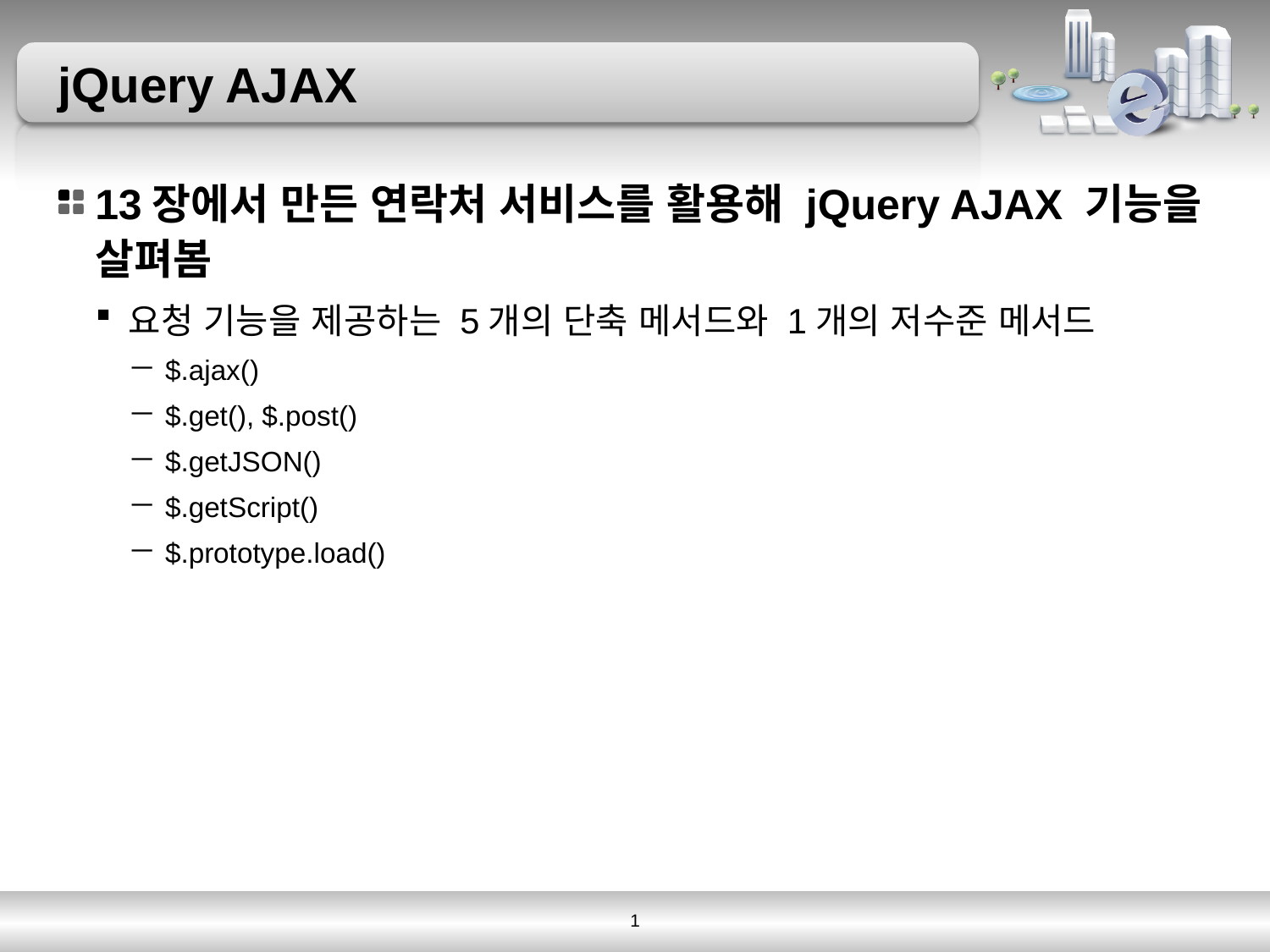

# jQuery AJAX
13장에서 만든 연락처 서비스를 활용해 jQuery AJAX 기능을 살펴봄
요청 기능을 제공하는 5개의 단축 메서드와 1개의 저수준 메서드
$.ajax()
$.get(), $.post()
$.getJSON()
$.getScript()
$.prototype.load()